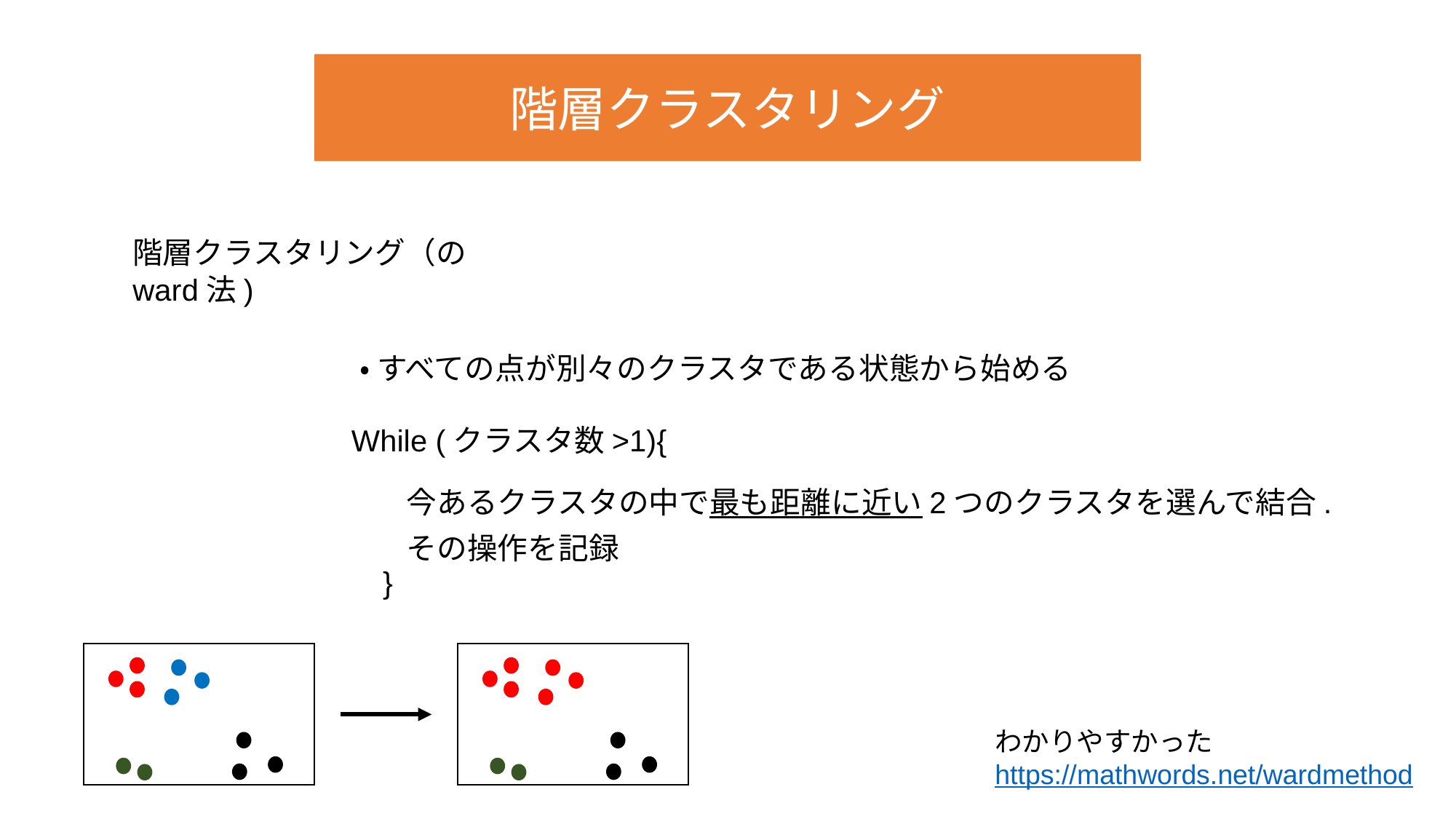

階層クラスタリング
階層クラスタリング（のward法)
・ すべての点が別々のクラスタである状態から始める
While (クラスタ数>1){
今あるクラスタの中で最も距離に近い2つのクラスタを選んで結合.
その操作を記録
}

わかりやすかった
https://mathwords.net/wardmethod